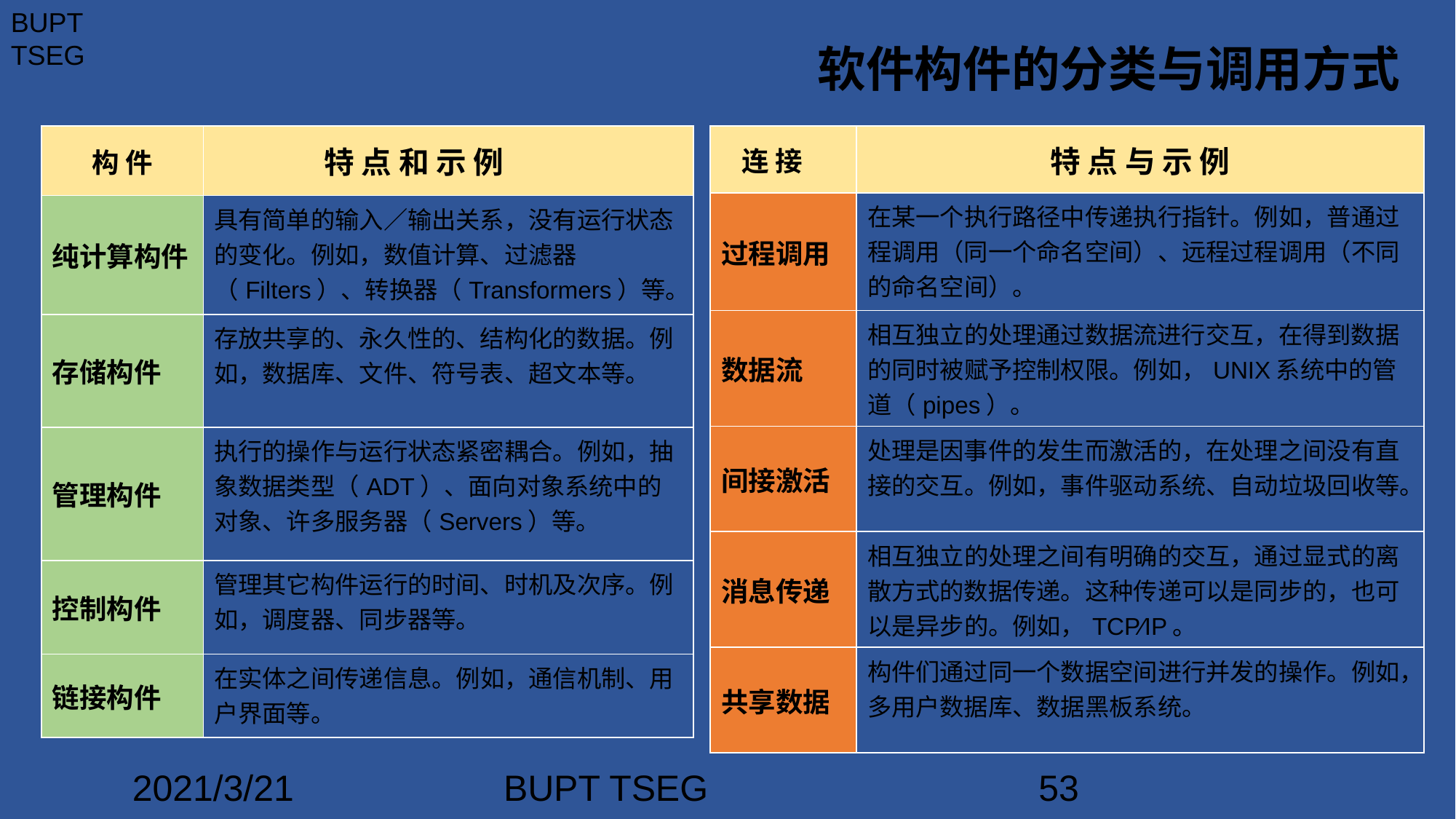

# 软件构件的分类与调用方式
| 构 件 | 特 点 和 示 例 |
| --- | --- |
| 纯计算构件 | 具有简单的输入∕输出关系，没有运行状态的变化。例如，数值计算、过滤器（Filters）、转换器（Transformers）等。 |
| 存储构件 | 存放共享的、永久性的、结构化的数据。例如，数据库、文件、符号表、超文本等。 |
| 管理构件 | 执行的操作与运行状态紧密耦合。例如，抽象数据类型（ADT）、面向对象系统中的对象、许多服务器（Servers）等。 |
| 控制构件 | 管理其它构件运行的时间、时机及次序。例如，调度器、同步器等。 |
| 链接构件 | 在实体之间传递信息。例如，通信机制、用户界面等。 |
| 连 接 | 特 点 与 示 例 |
| --- | --- |
| 过程调用 | 在某一个执行路径中传递执行指针。例如，普通过程调用（同一个命名空间）、远程过程调用（不同的命名空间）。 |
| 数据流 | 相互独立的处理通过数据流进行交互，在得到数据的同时被赋予控制权限。例如，UNIX系统中的管道（pipes）。 |
| 间接激活 | 处理是因事件的发生而激活的，在处理之间没有直接的交互。例如，事件驱动系统、自动垃圾回收等。 |
| 消息传递 | 相互独立的处理之间有明确的交互，通过显式的离散方式的数据传递。这种传递可以是同步的，也可以是异步的。例如，TCP∕IP。 |
| 共享数据 | 构件们通过同一个数据空间进行并发的操作。例如，多用户数据库、数据黑板系统。 |

2021/3/21
BUPT TSEG
53